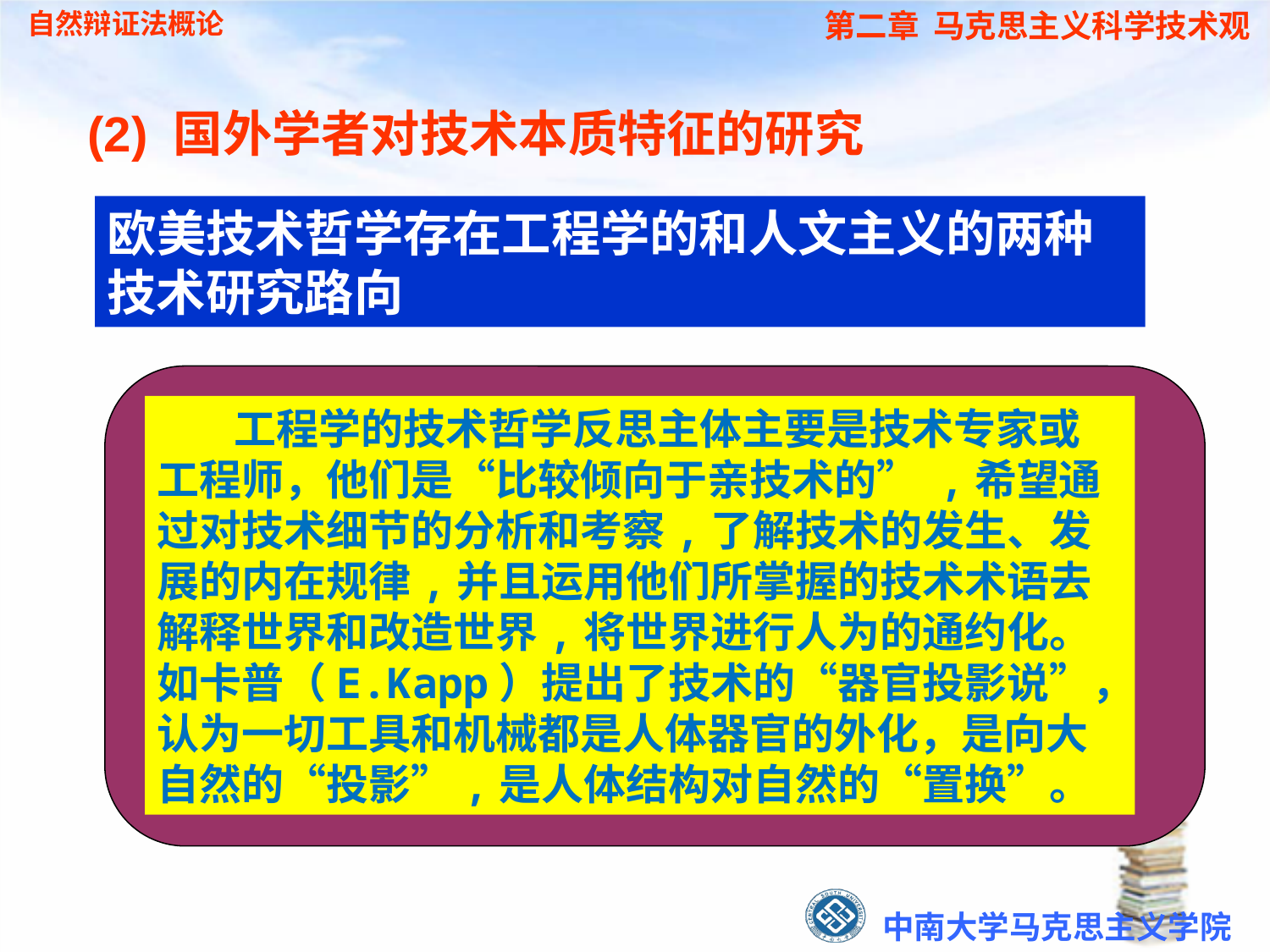

(2) 国外学者对技术本质特征的研究
欧美技术哲学存在工程学的和人文主义的两种技术研究路向

       工程学的技术哲学反思主体主要是技术专家或工程师，他们是“比较倾向于亲技术的” ,希望通过对技术细节的分析和考察,了解技术的发生、发展的内在规律,并且运用他们所掌握的技术术语去解释世界和改造世界,将世界进行人为的通约化。如卡普（E.Kapp）提出了技术的“器官投影说”，认为一切工具和机械都是人体器官的外化，是向大自然的“投影”,是人体结构对自然的“置换”。